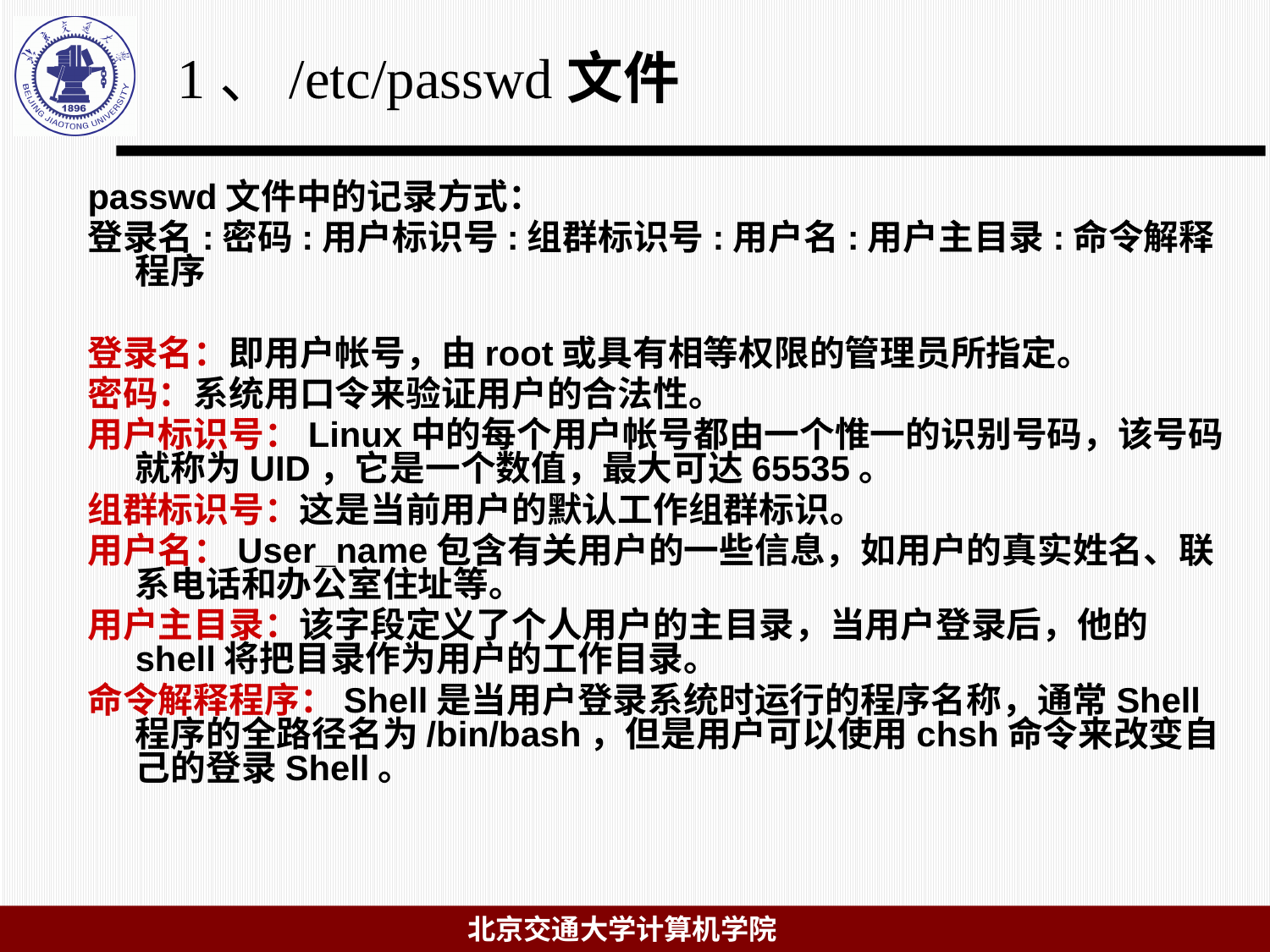

# 1、/etc/passwd文件
passwd文件中的记录方式：
登录名:密码:用户标识号:组群标识号:用户名:用户主目录:命令解释程序

登录名：即用户帐号，由root或具有相等权限的管理员所指定。
密码：系统用口令来验证用户的合法性。
用户标识号：Linux中的每个用户帐号都由一个惟一的识别号码，该号码就称为UID，它是一个数值，最大可达65535。
组群标识号：这是当前用户的默认工作组群标识。
用户名：User_name包含有关用户的一些信息，如用户的真实姓名、联系电话和办公室住址等。
用户主目录：该字段定义了个人用户的主目录，当用户登录后，他的shell将把目录作为用户的工作目录。
命令解释程序：Shell是当用户登录系统时运行的程序名称，通常Shell程序的全路径名为/bin/bash，但是用户可以使用chsh命令来改变自己的登录Shell。